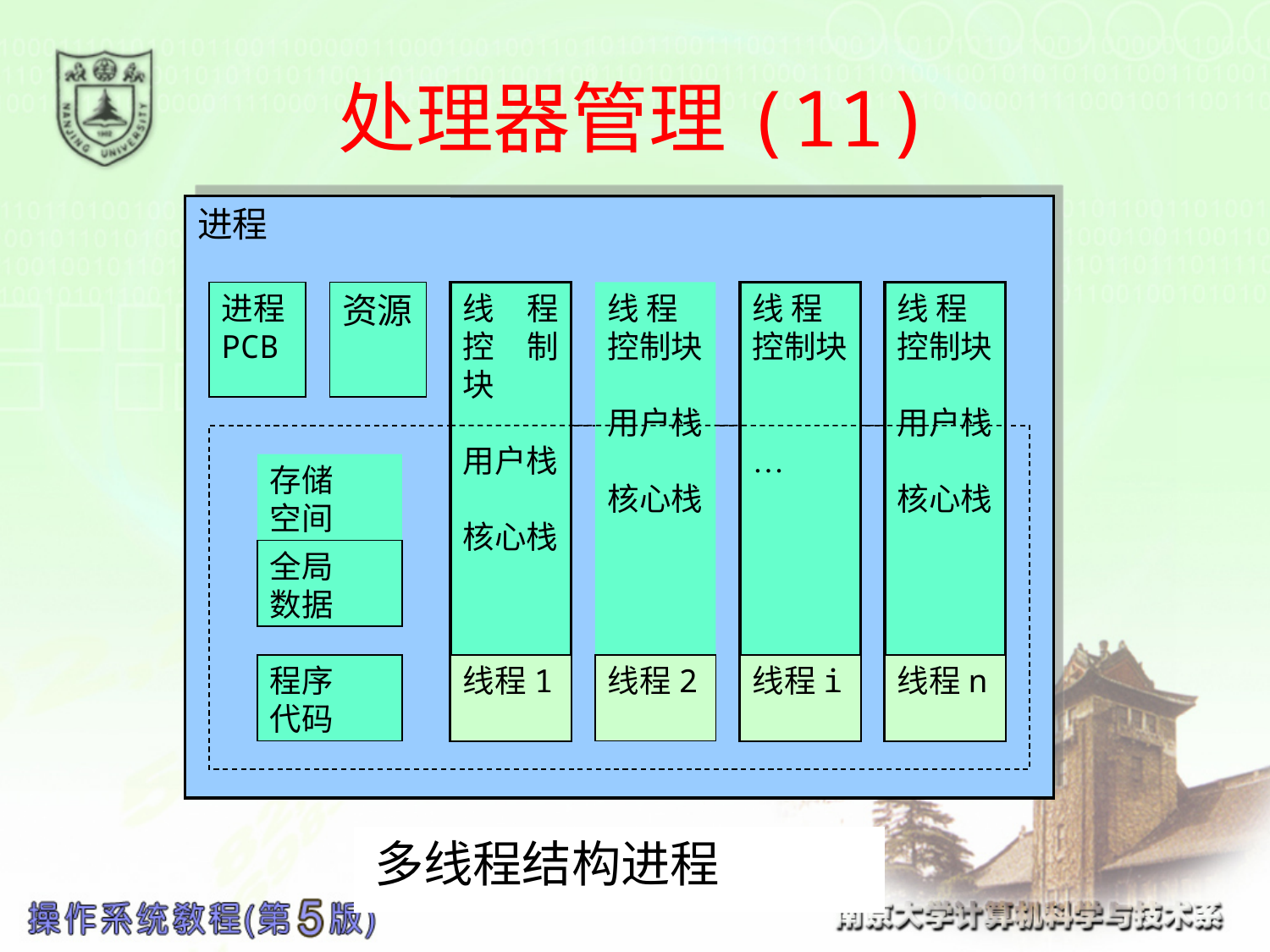

# 处理器管理(11)

进程

进程PCB
资源
线 程控制 块

用户栈

核心栈

线 程
控制块

用户栈

核心栈

…

线 程
控制块

…

线程n
控制块

用户栈
核心栈
存储区

线 程
控制块

用户栈

核心栈

存储
空间
全局
数据
程序
代码
线程1

线程1

线程2

线程1

线程i

线程n

 多线程结构进程